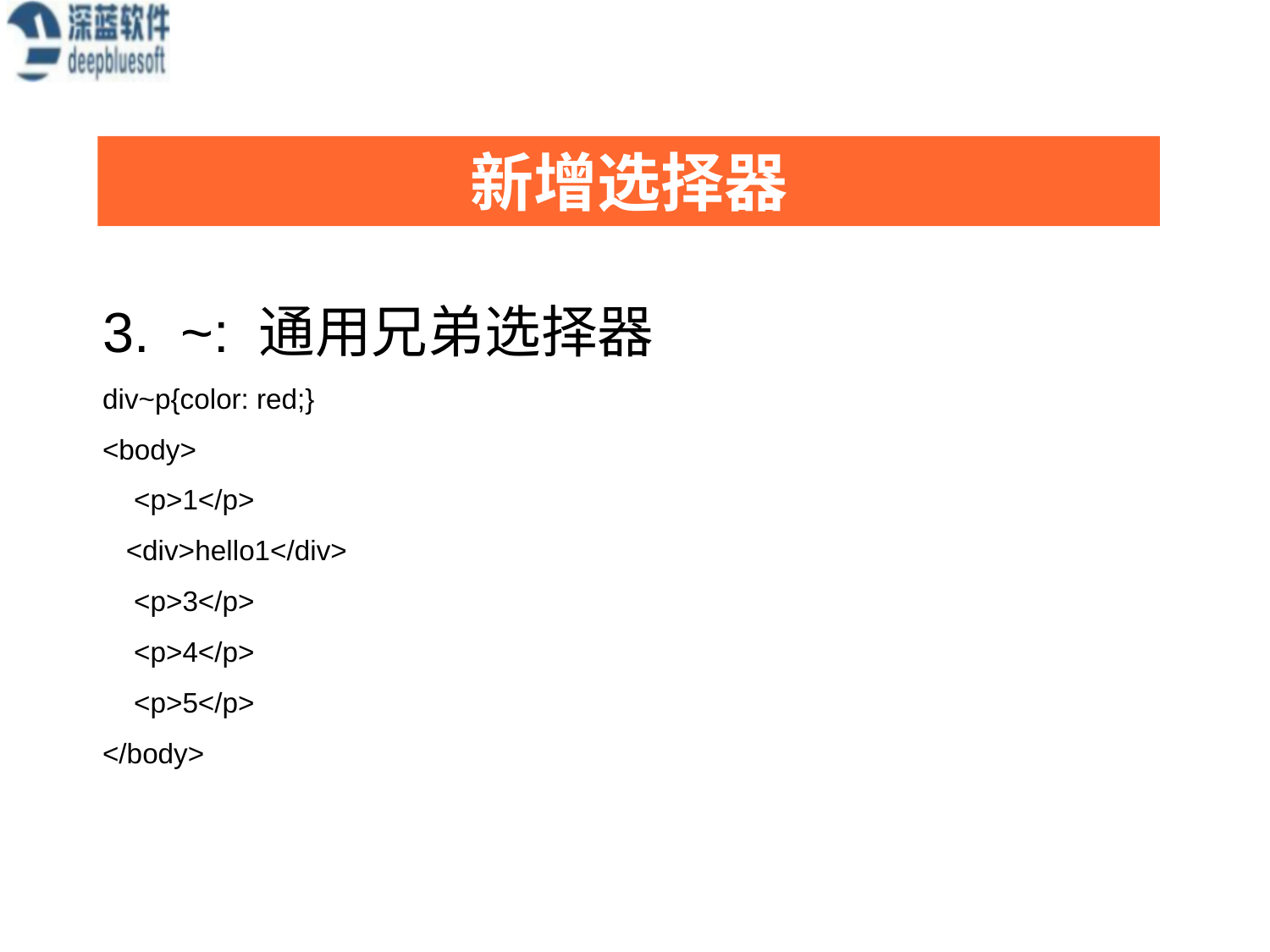

新增选择器

3.  ~: 通用兄弟选择器
div~p{color: red;}
<body>
    <p>1</p>
   <div>hello1</div>
    <p>3</p>
    <p>4</p>
    <p>5</p>
</body>